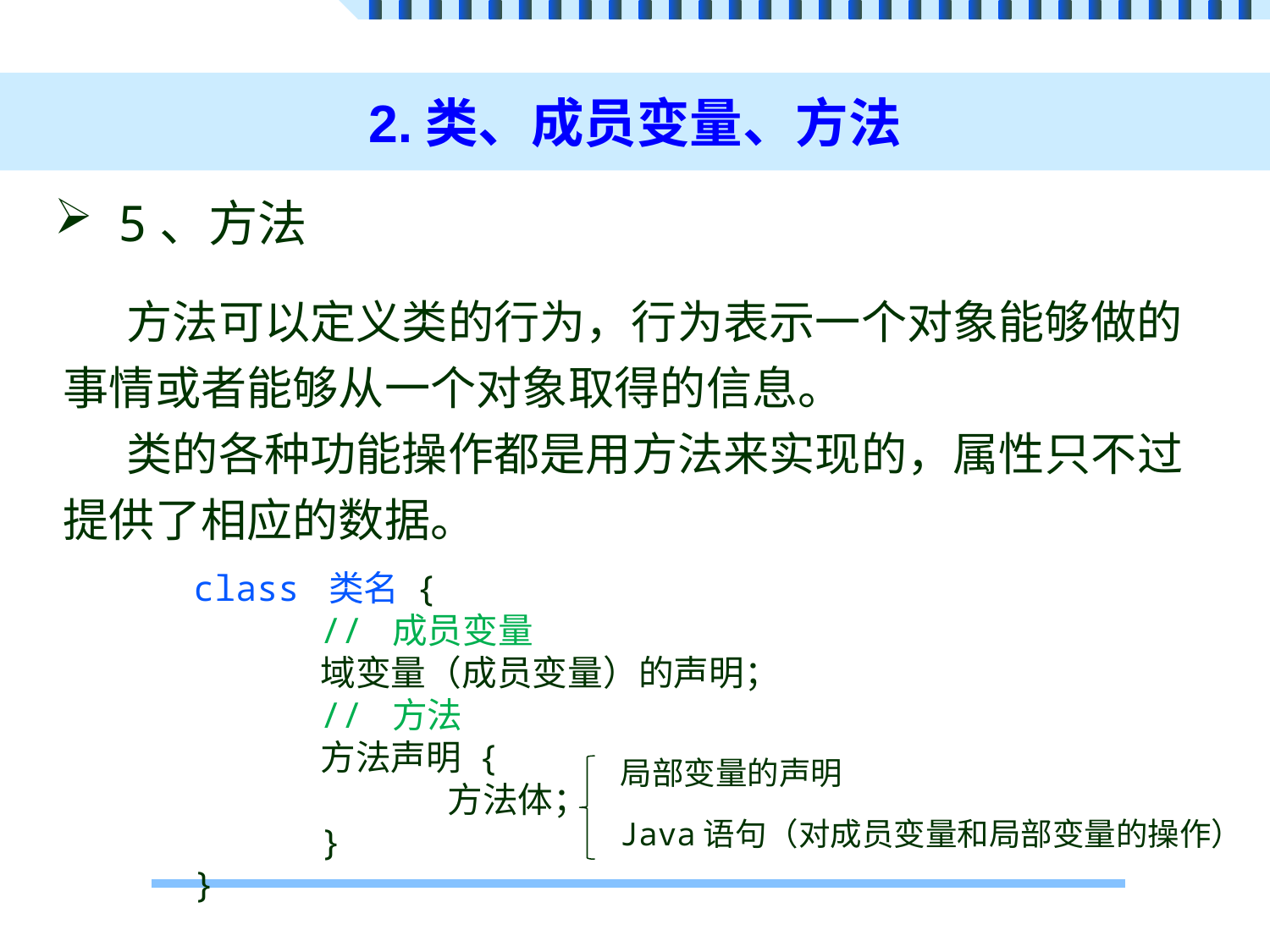

# 2.类、成员变量、方法
5、方法
方法可以定义类的行为，行为表示一个对象能够做的事情或者能够从一个对象取得的信息。
类的各种功能操作都是用方法来实现的，属性只不过提供了相应的数据。
class 类名 {
	// 成员变量
	域变量（成员变量）的声明；
	// 方法
	方法声明 {
		方法体；
	}
}
局部变量的声明

Java语句（对成员变量和局部变量的操作）